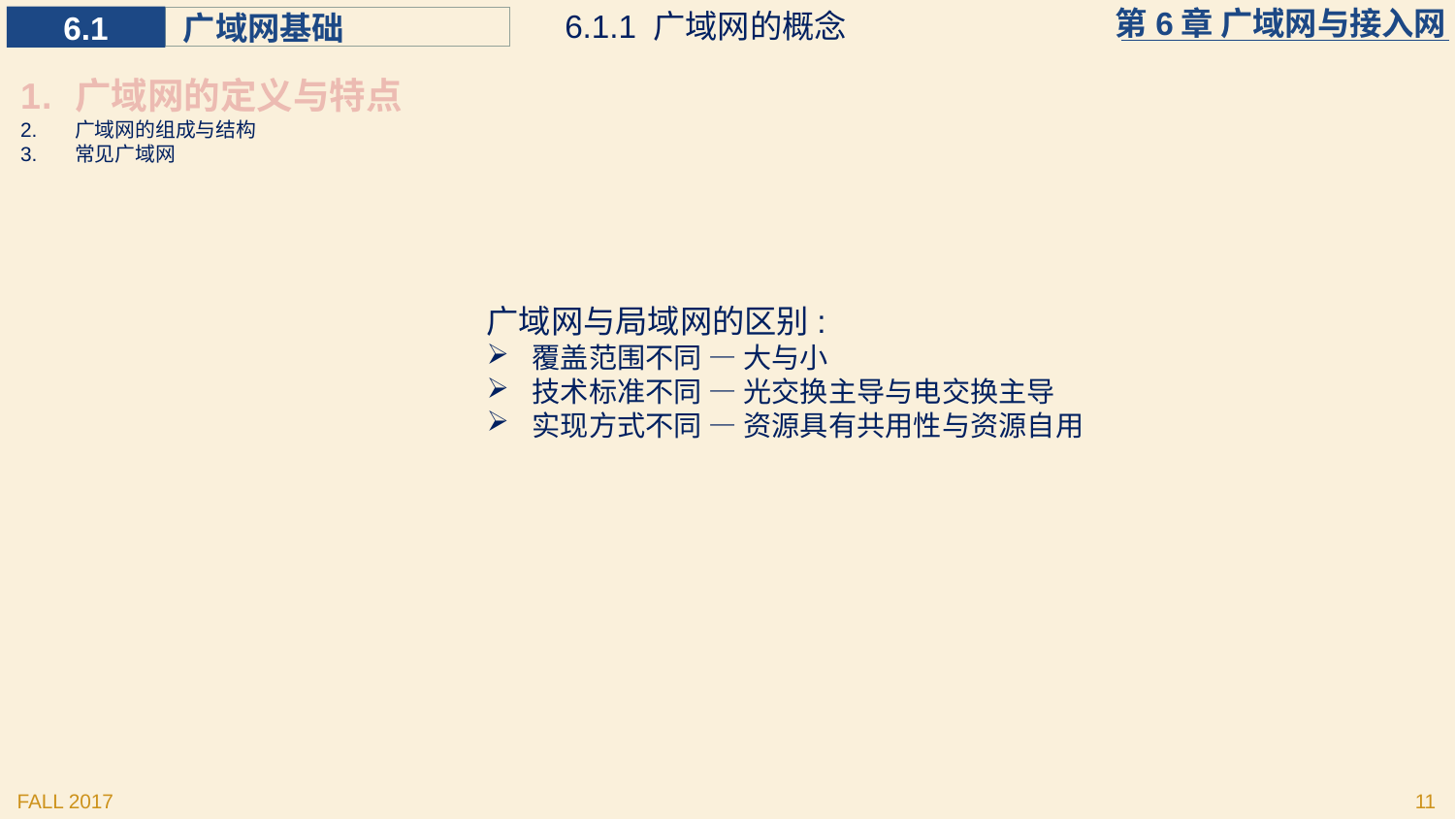

6.1.1 广域网的概念
广域网的定义与特点
广域网的组成与结构
常见广域网
广域网与局域网的区别:
覆盖范围不同 — 大与小
技术标准不同 — 光交换主导与电交换主导
实现方式不同 — 资源具有共用性与资源自用